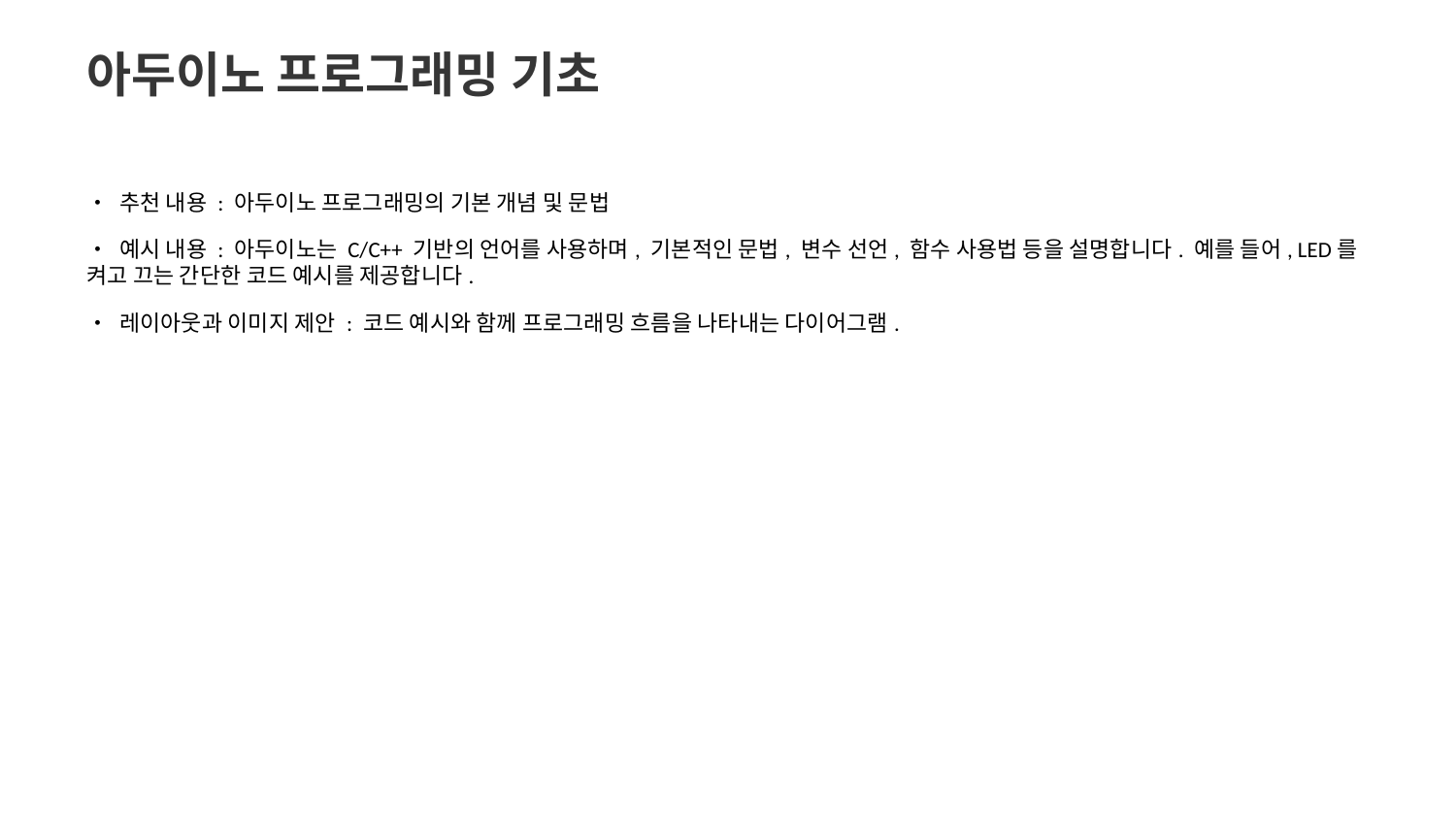

아두이노 프로그래밍 기초
• 추천 내용 : 아두이노 프로그래밍의 기본 개념 및 문법
• 예시 내용 : 아두이노는 C/C++ 기반의 언어를 사용하며, 기본적인 문법, 변수 선언, 함수 사용법 등을 설명합니다. 예를 들어, LED를 켜고 끄는 간단한 코드 예시를 제공합니다.
• 레이아웃과 이미지 제안 : 코드 예시와 함께 프로그래밍 흐름을 나타내는 다이어그램.